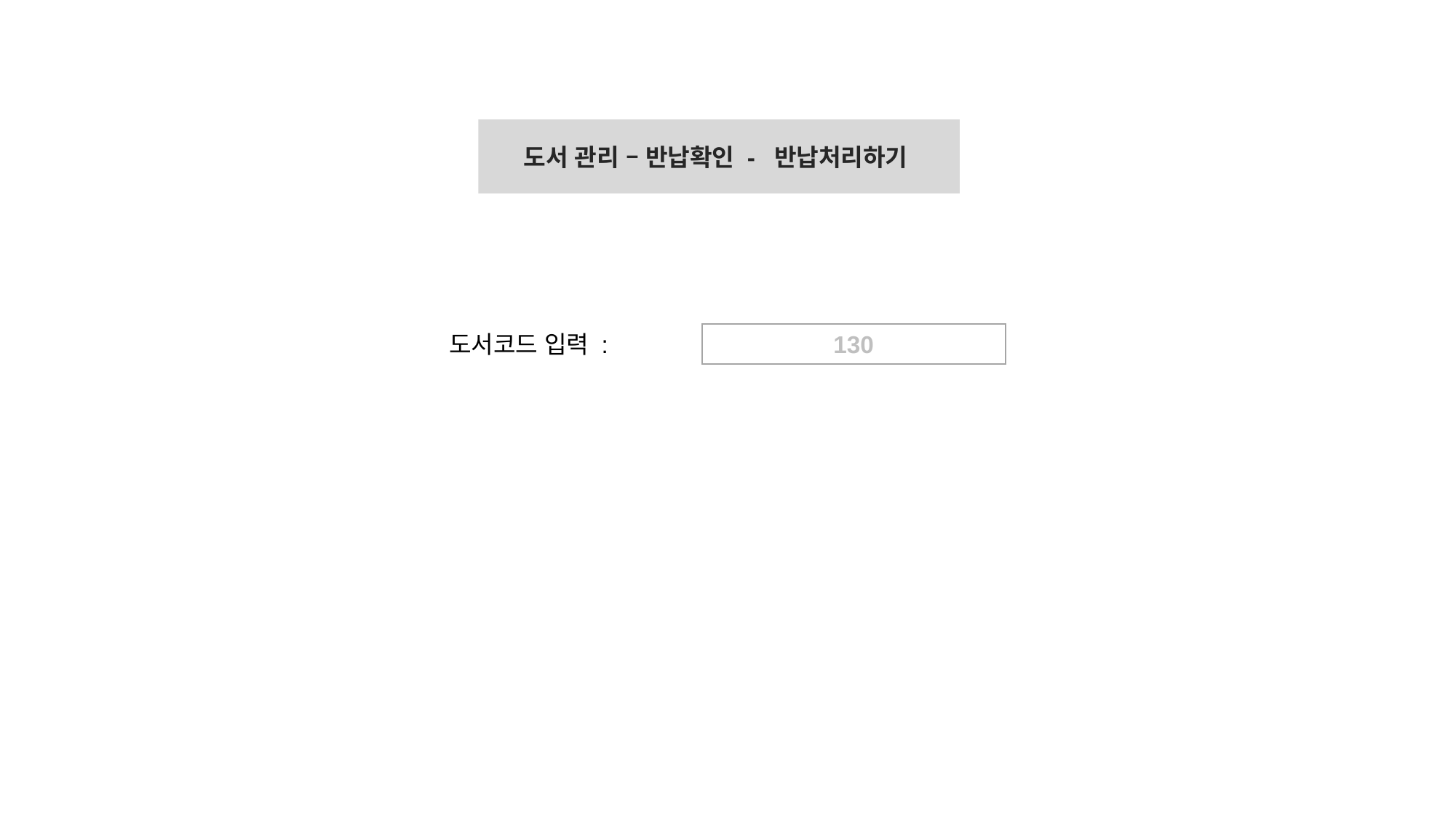

도서 관리 – 반납확인 -  반납처리하기
도서코드 입력 :
130